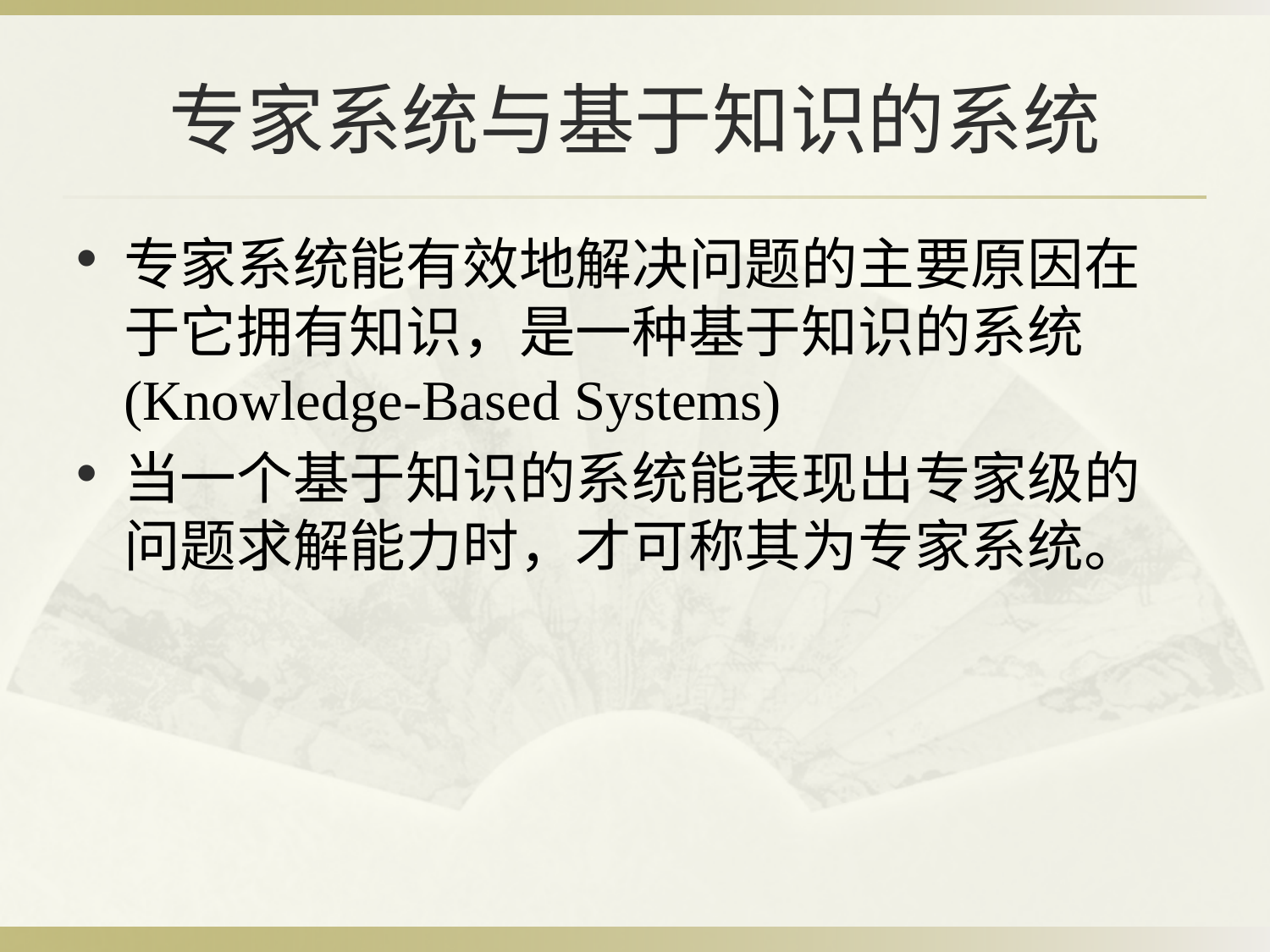

# 专家系统与基于知识的系统
专家系统能有效地解决问题的主要原因在于它拥有知识，是一种基于知识的系统(Knowledge-Based Systems)
当一个基于知识的系统能表现出专家级的问题求解能力时，才可称其为专家系统。

15